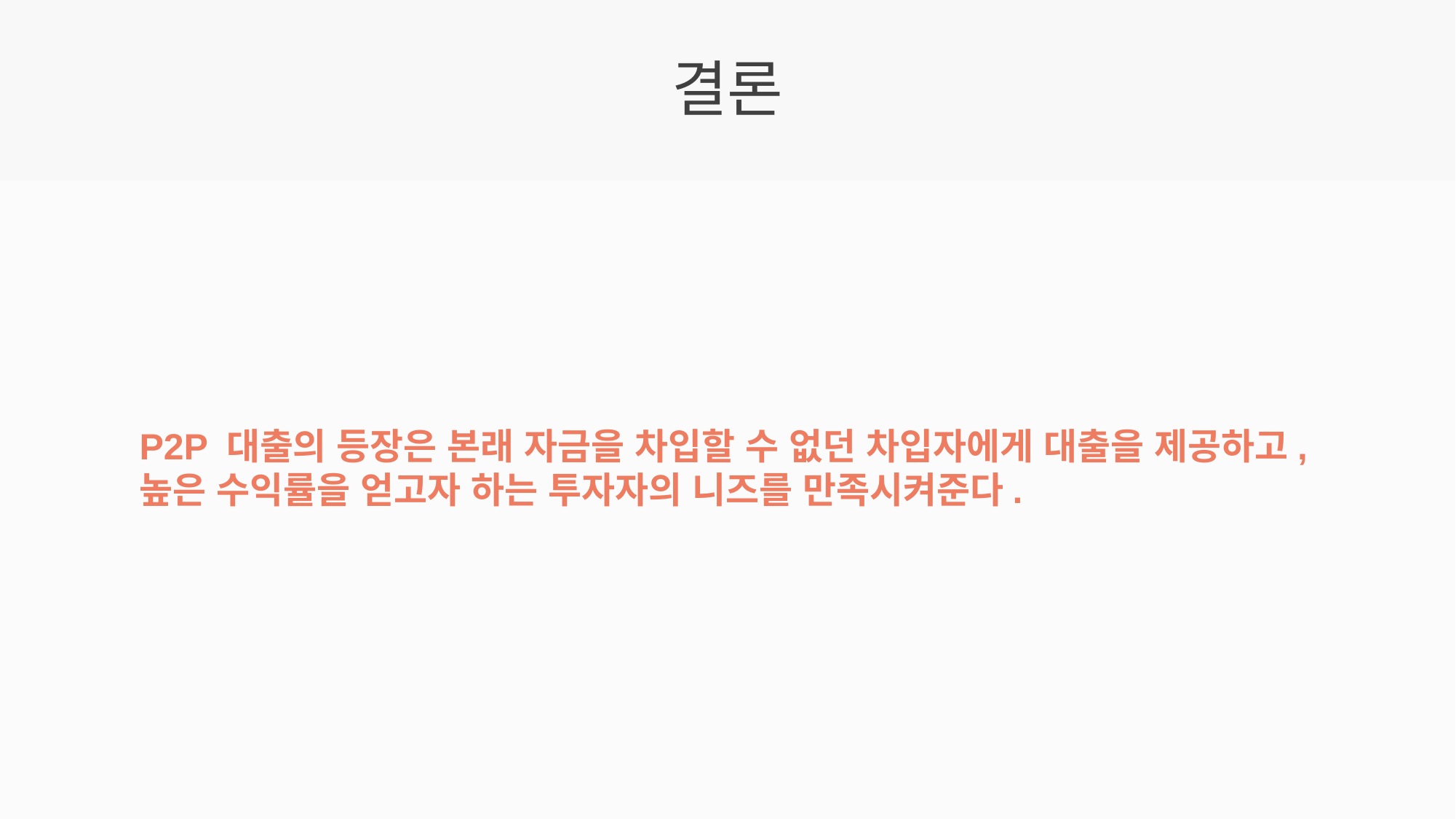

# 결론
P2P 대출의 등장은 본래 자금을 차입할 수 없던 차입자에게 대출을 제공하고,
높은 수익률을 얻고자 하는 투자자의 니즈를 만족시켜준다.